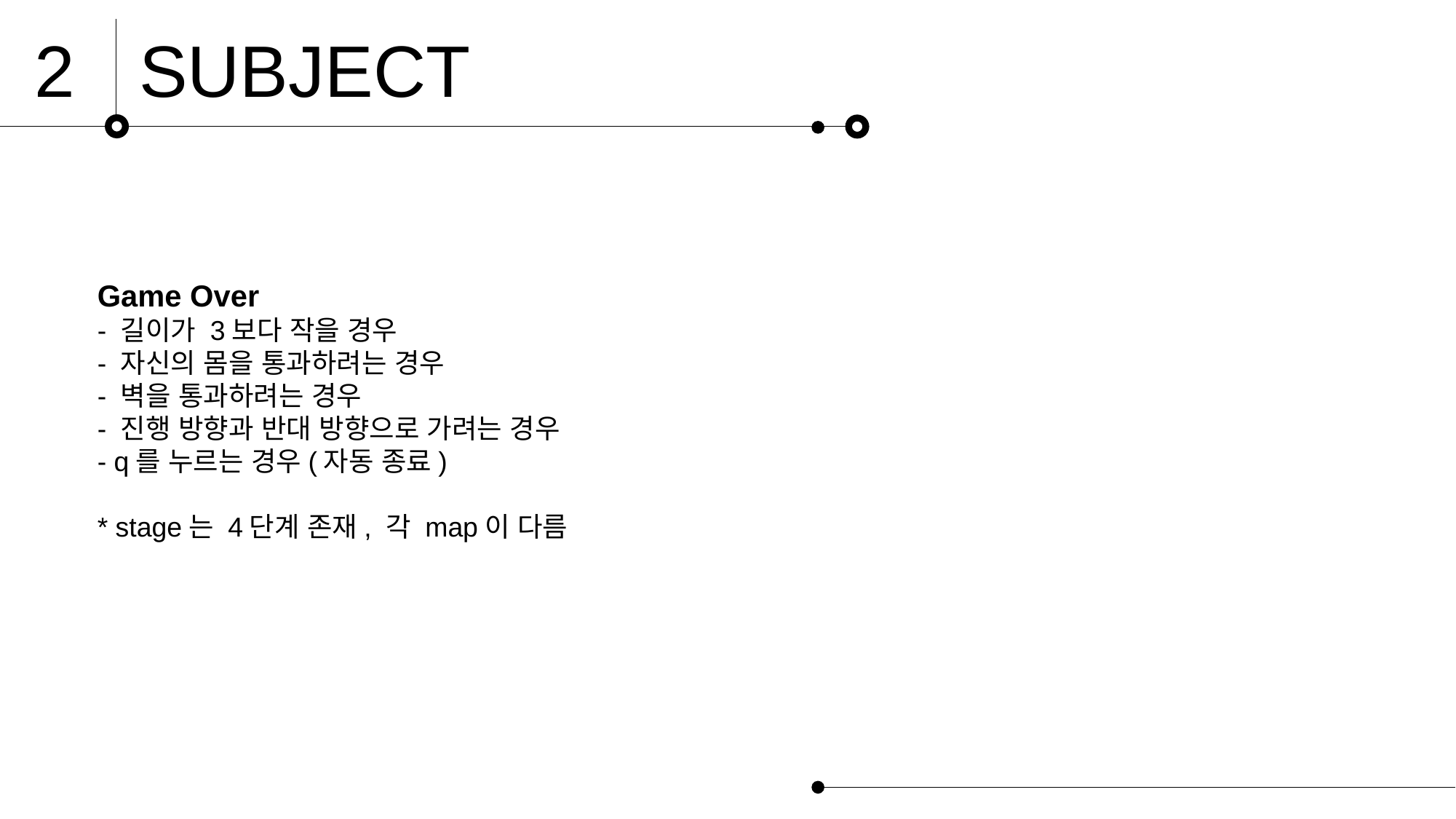

2
SUBJECT
Game Over
- 길이가 3보다 작을 경우
- 자신의 몸을 통과하려는 경우
- 벽을 통과하려는 경우
- 진행 방향과 반대 방향으로 가려는 경우
- q를 누르는 경우(자동 종료)

* stage는 4단계 존재, 각 map이 다름